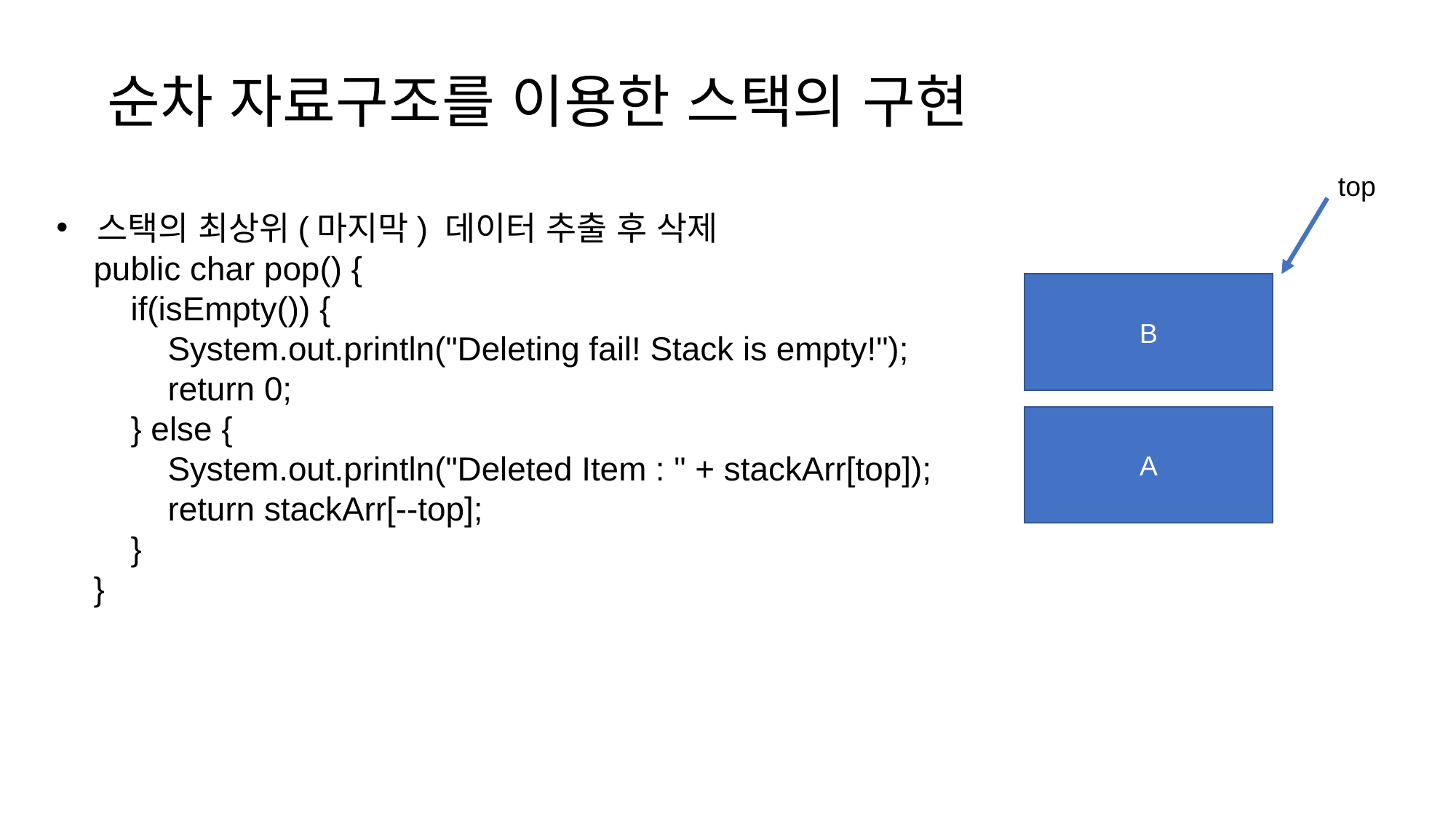

# 순차 자료구조를 이용한 스택의 구현
top
스택의 최상위(마지막) 데이터 추출 후 삭제
    public char pop() {
        if(isEmpty()) {
            System.out.println("Deleting fail! Stack is empty!");
            return 0;
        } else {
            System.out.println("Deleted Item : " + stackArr[top]);
            return stackArr[--top];
        }
    }
B
A